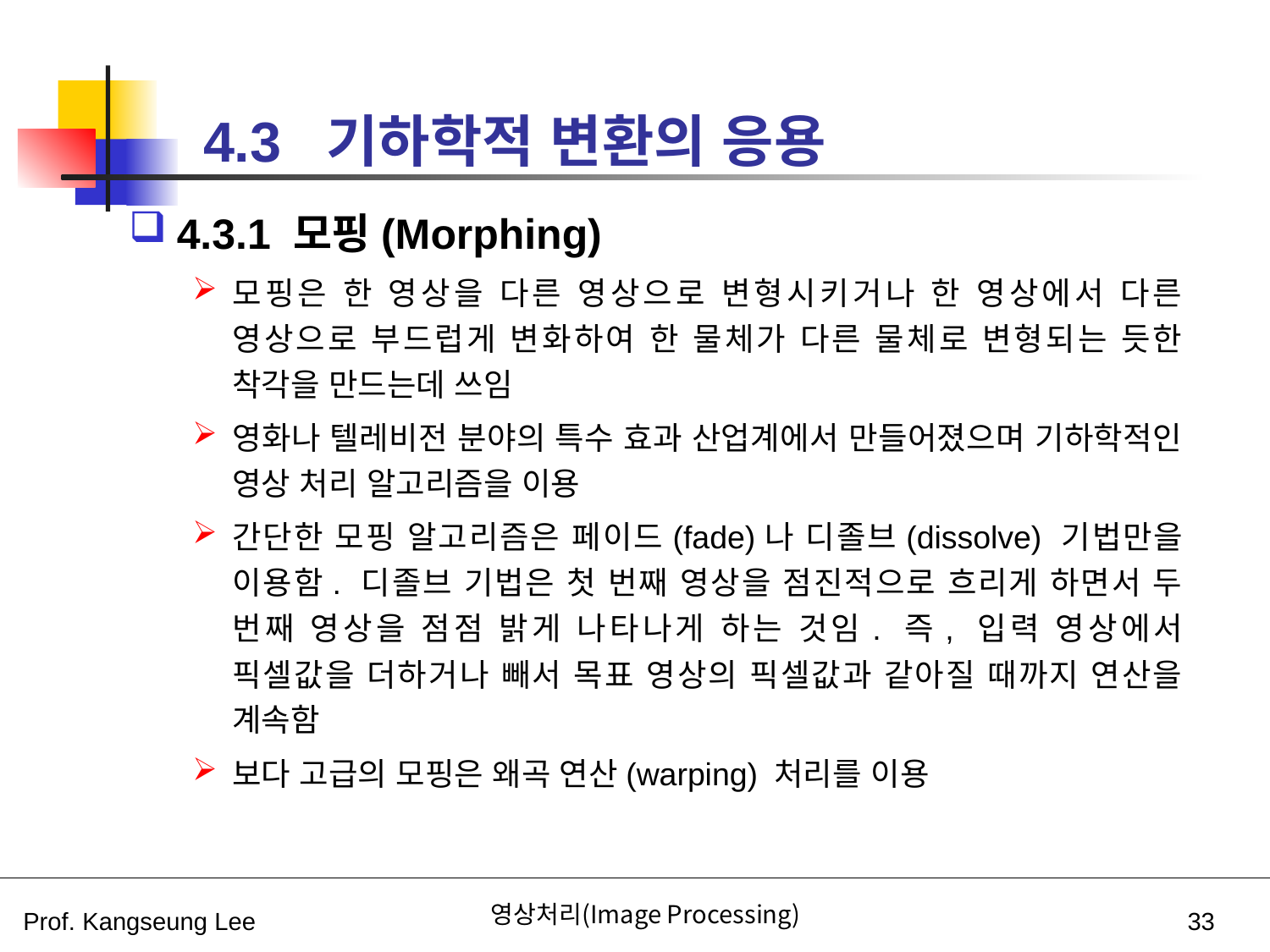

# 4.3  기하학적 변환의 응용
4.3.1 모핑(Morphing)
모핑은 한 영상을 다른 영상으로 변형시키거나 한 영상에서 다른 영상으로 부드럽게 변화하여 한 물체가 다른 물체로 변형되는 듯한 착각을 만드는데 쓰임
영화나 텔레비전 분야의 특수 효과 산업계에서 만들어졌으며 기하학적인 영상 처리 알고리즘을 이용
간단한 모핑 알고리즘은 페이드(fade)나 디졸브(dissolve) 기법만을 이용함. 디졸브 기법은 첫 번째 영상을 점진적으로 흐리게 하면서 두 번째 영상을 점점 밝게 나타나게 하는 것임. 즉, 입력 영상에서 픽셀값을 더하거나 빼서 목표 영상의 픽셀값과 같아질 때까지 연산을 계속함
보다 고급의 모핑은 왜곡 연산(warping) 처리를 이용
영상처리(Image Processing)
33